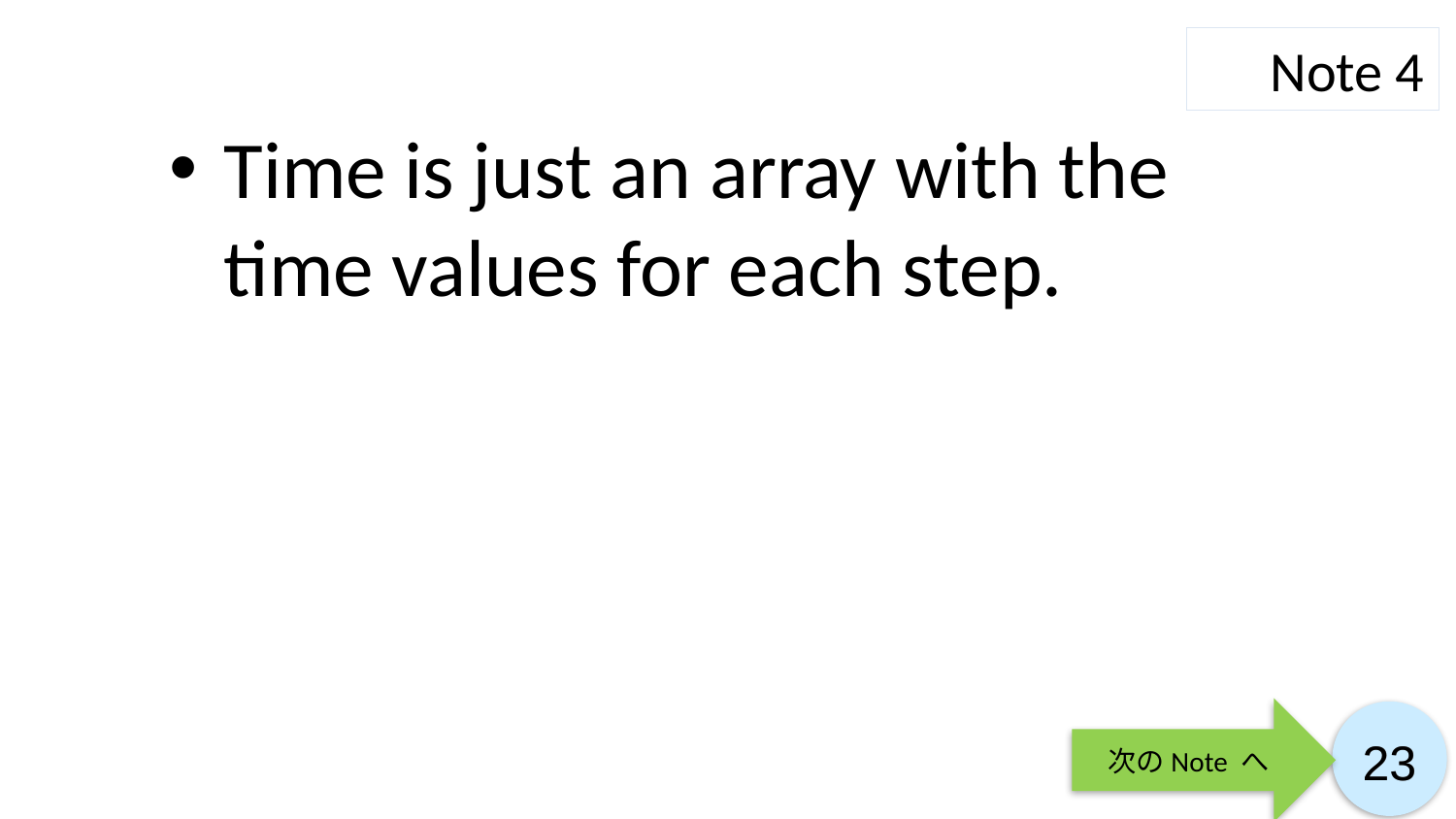

Note 4
Time is just an array with the time values for each step.
次のNote へ
23
23